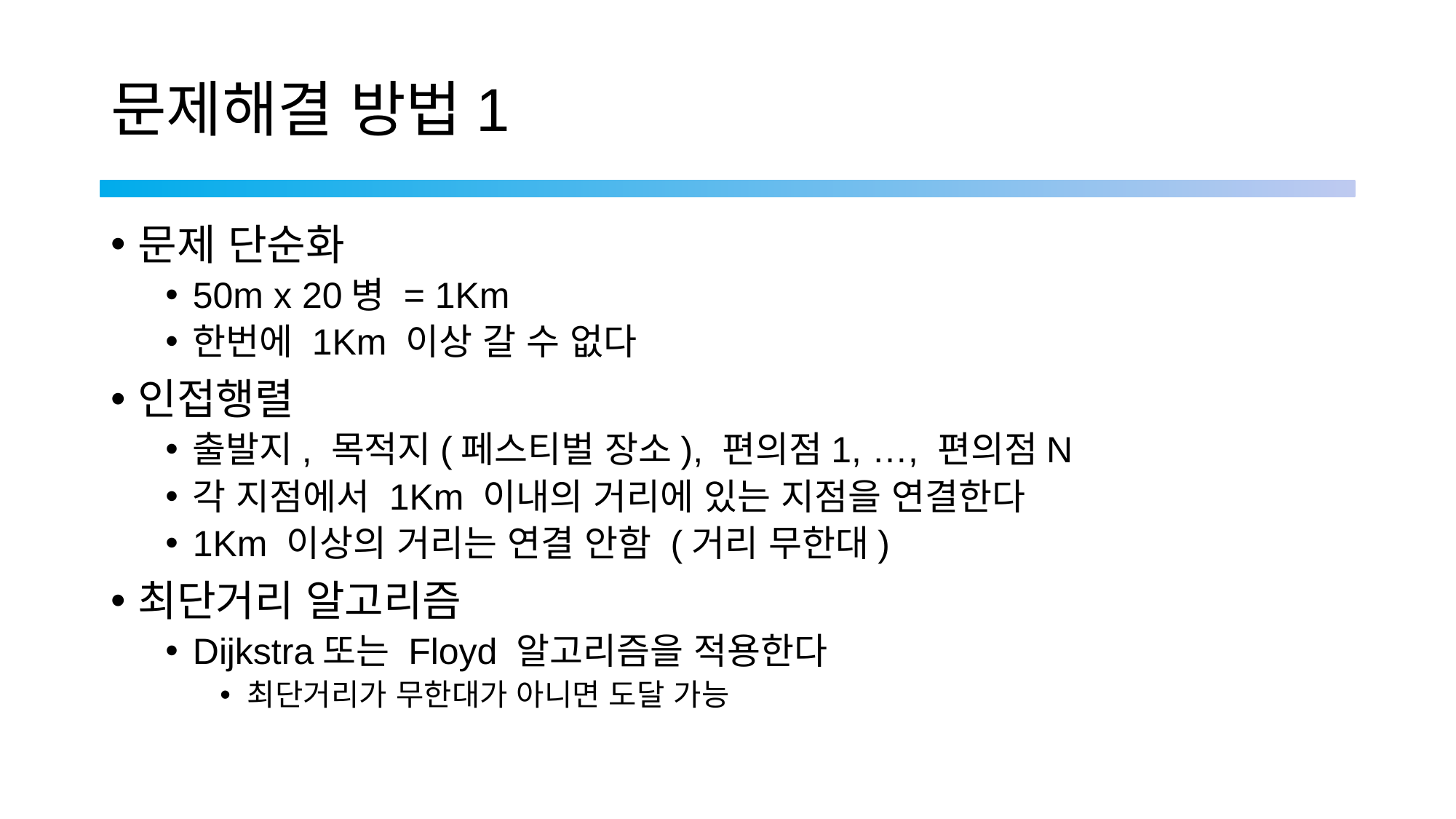

# 문제해결 방법1
문제 단순화
50m x 20병 = 1Km
한번에 1Km 이상 갈 수 없다
인접행렬
출발지, 목적지(페스티벌 장소), 편의점1, …, 편의점N
각 지점에서 1Km 이내의 거리에 있는 지점을 연결한다
1Km 이상의 거리는 연결 안함 (거리 무한대)
최단거리 알고리즘
Dijkstra또는 Floyd 알고리즘을 적용한다
최단거리가 무한대가 아니면 도달 가능